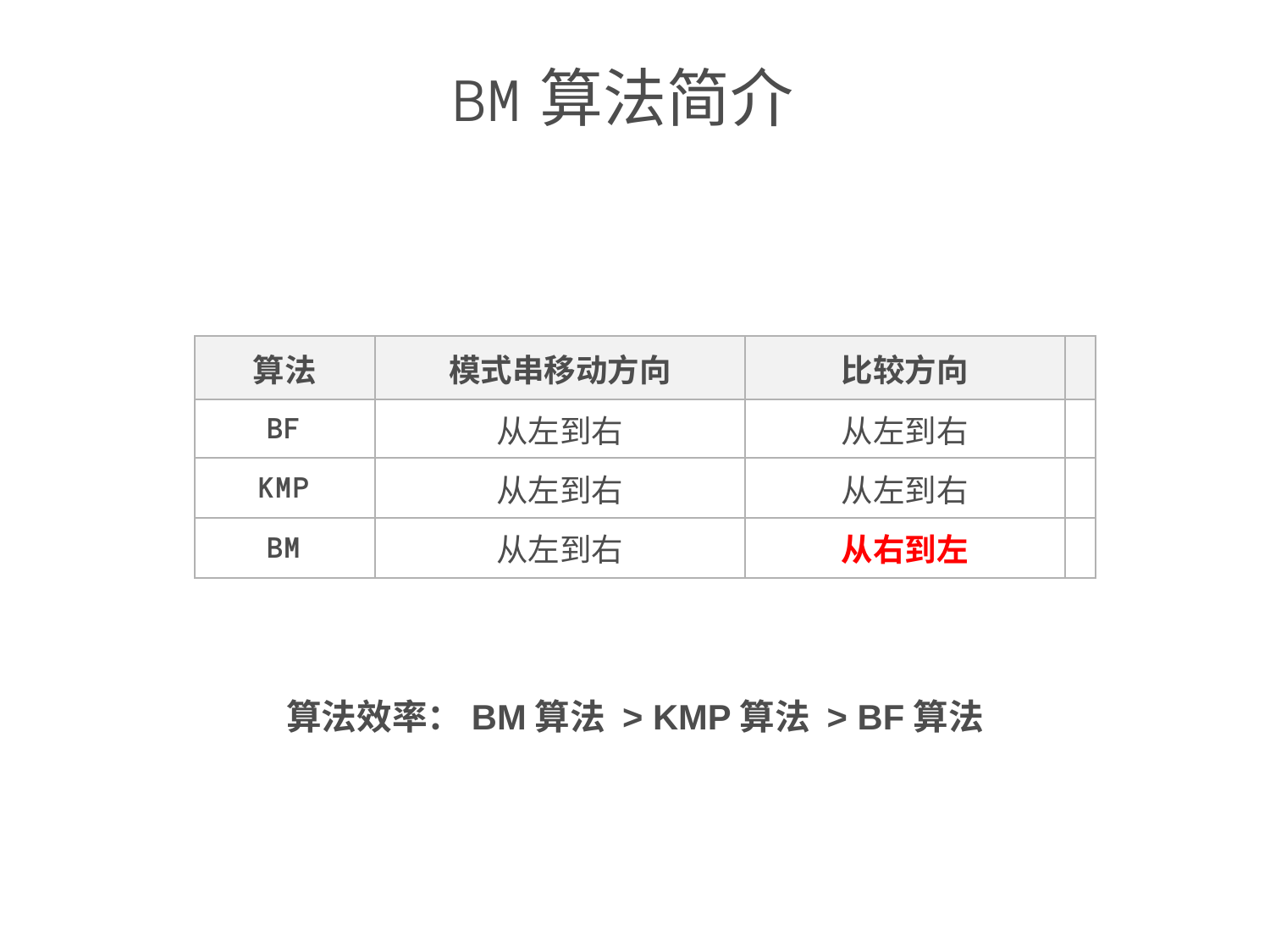

# BM算法简介
| 算法 | 模式串移动方向 | 比较方向 |  |
| --- | --- | --- | --- |
| BF | 从左到右 | 从左到右 |  |
| KMP | 从左到右 | 从左到右 |  |
| BM | 从左到右 | 从右到左 |  |
算法效率：BM算法 > KMP算法 > BF算法
111